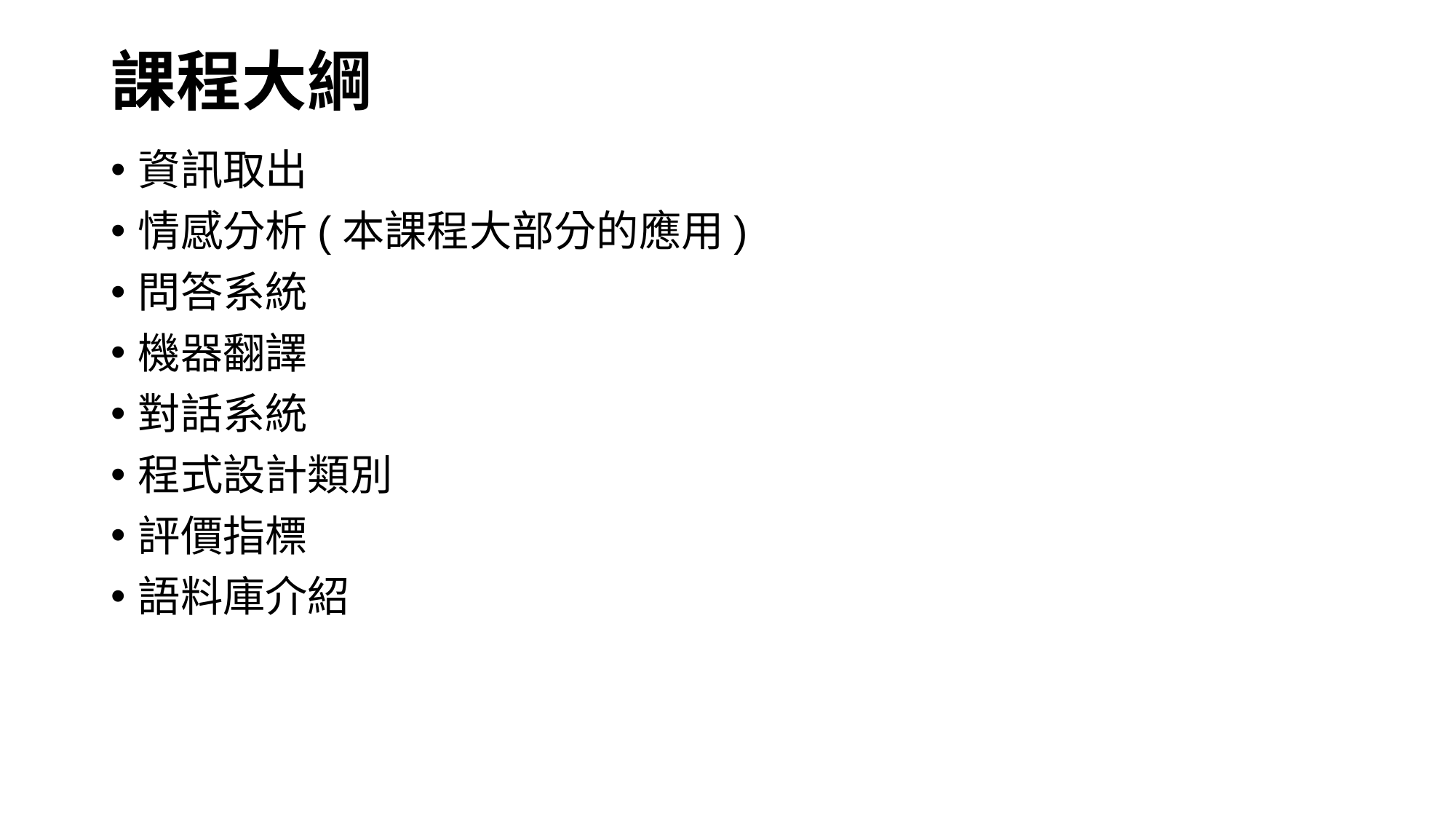

# 課程大綱
資訊取出
情感分析(本課程大部分的應用)
問答系統
機器翻譯
對話系統
程式設計類別
評價指標
語料庫介紹